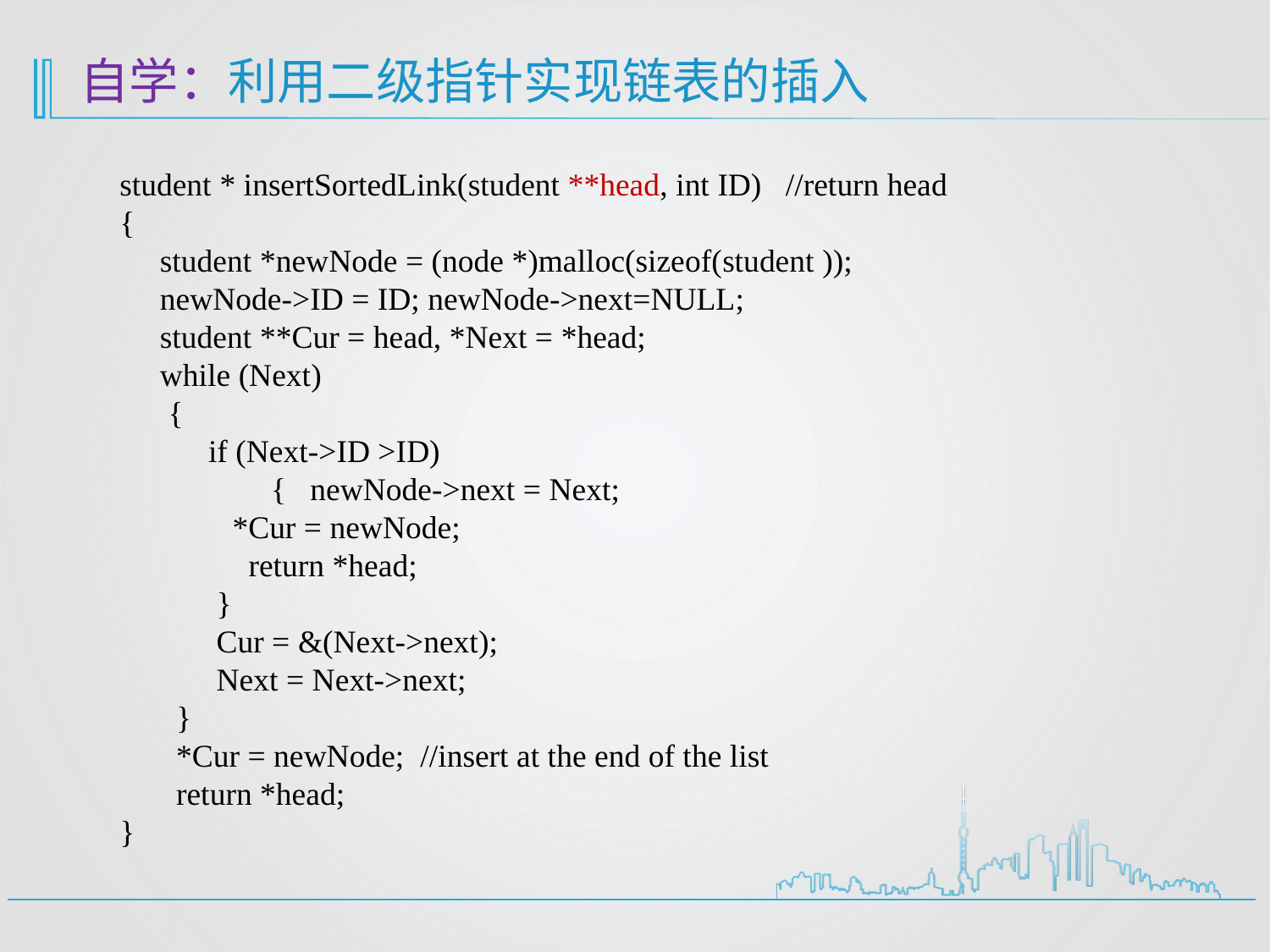

# 自学：利用二级指针实现链表的插入
student * insertSortedLink(student **head, int ID)   //return head
{
     student *newNode = (node *)malloc(sizeof(student ));
     newNode->ID = ID; newNode->next=NULL;
     student **Cur = head, *Next = *head;
     while (Next)
      {
           if (Next->ID >ID)
	   {   newNode->next = Next;
              *Cur = newNode;
                return *head;
            }
            Cur = &(Next->next);
            Next = Next->next;
       }
       *Cur = newNode;  //insert at the end of the list
       return *head;
}